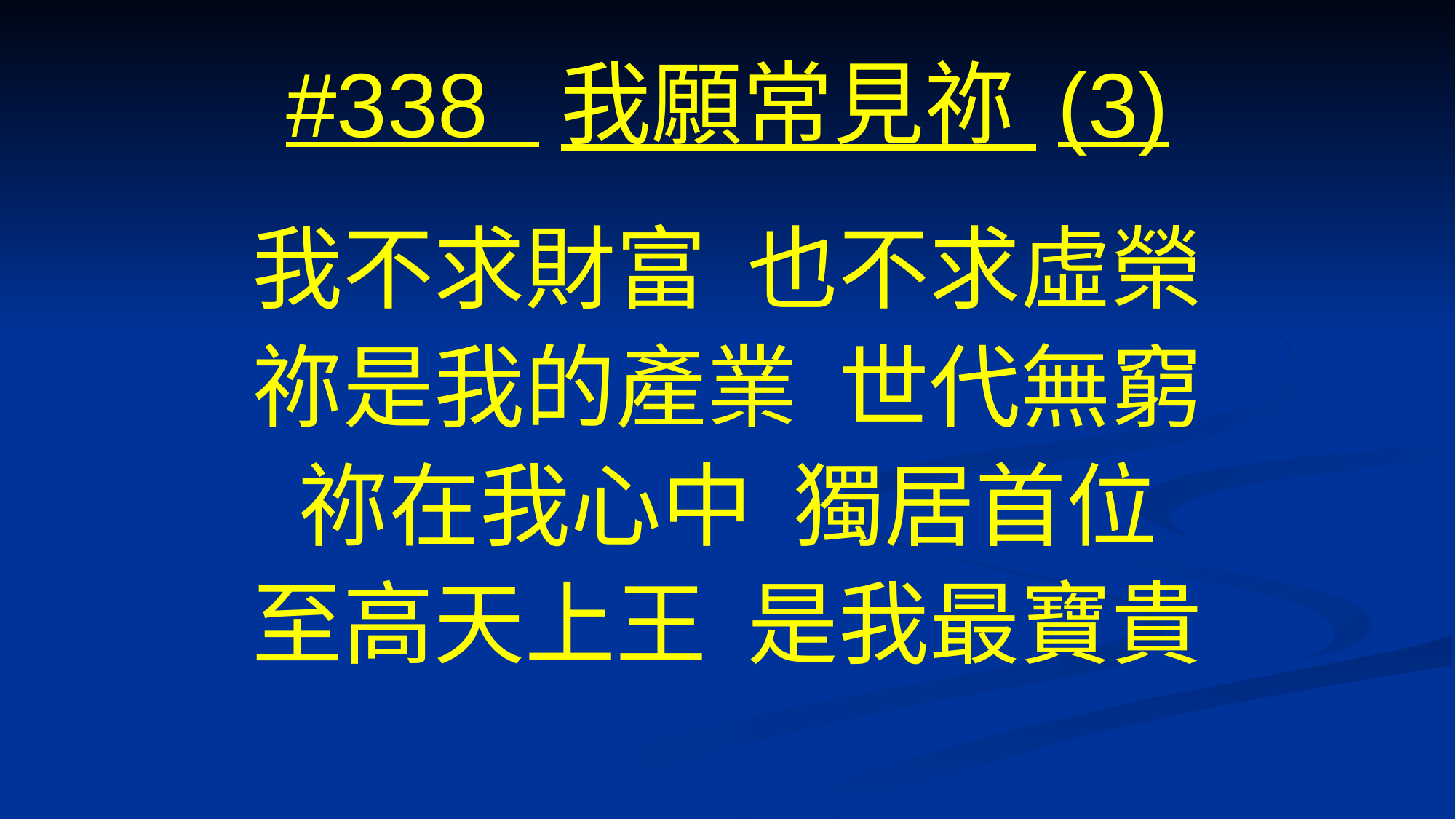

# #338  我願常見祢 (3)
我不求財富  也不求虛榮
祢是我的產業  世代無窮
祢在我心中  獨居首位
至高天上王  是我最寶貴